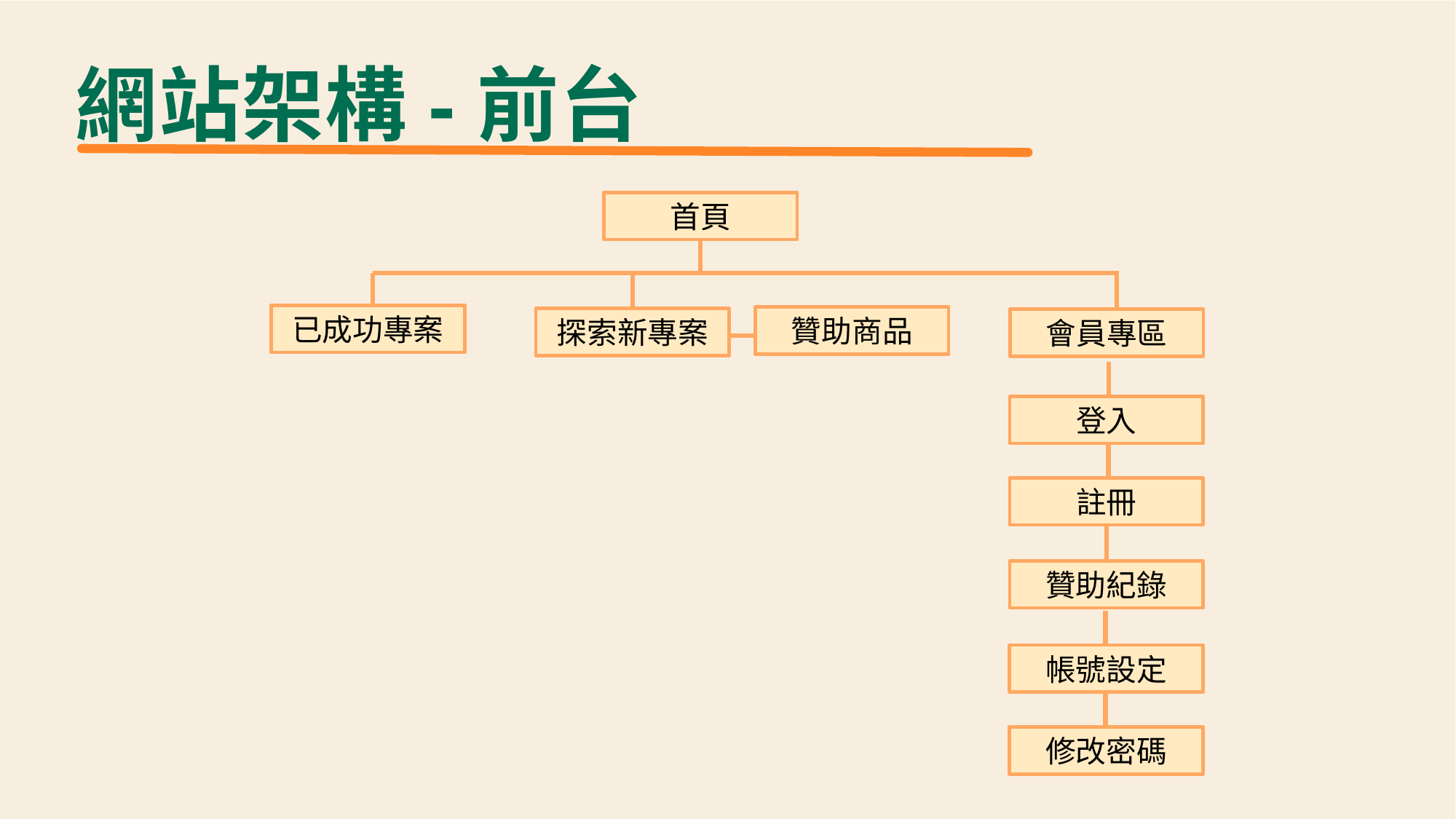

網站架構-前台
首頁
已成功專案
贊助商品
探索新專案
會員專區
登入
註冊
贊助紀錄
帳號設定
修改密碼